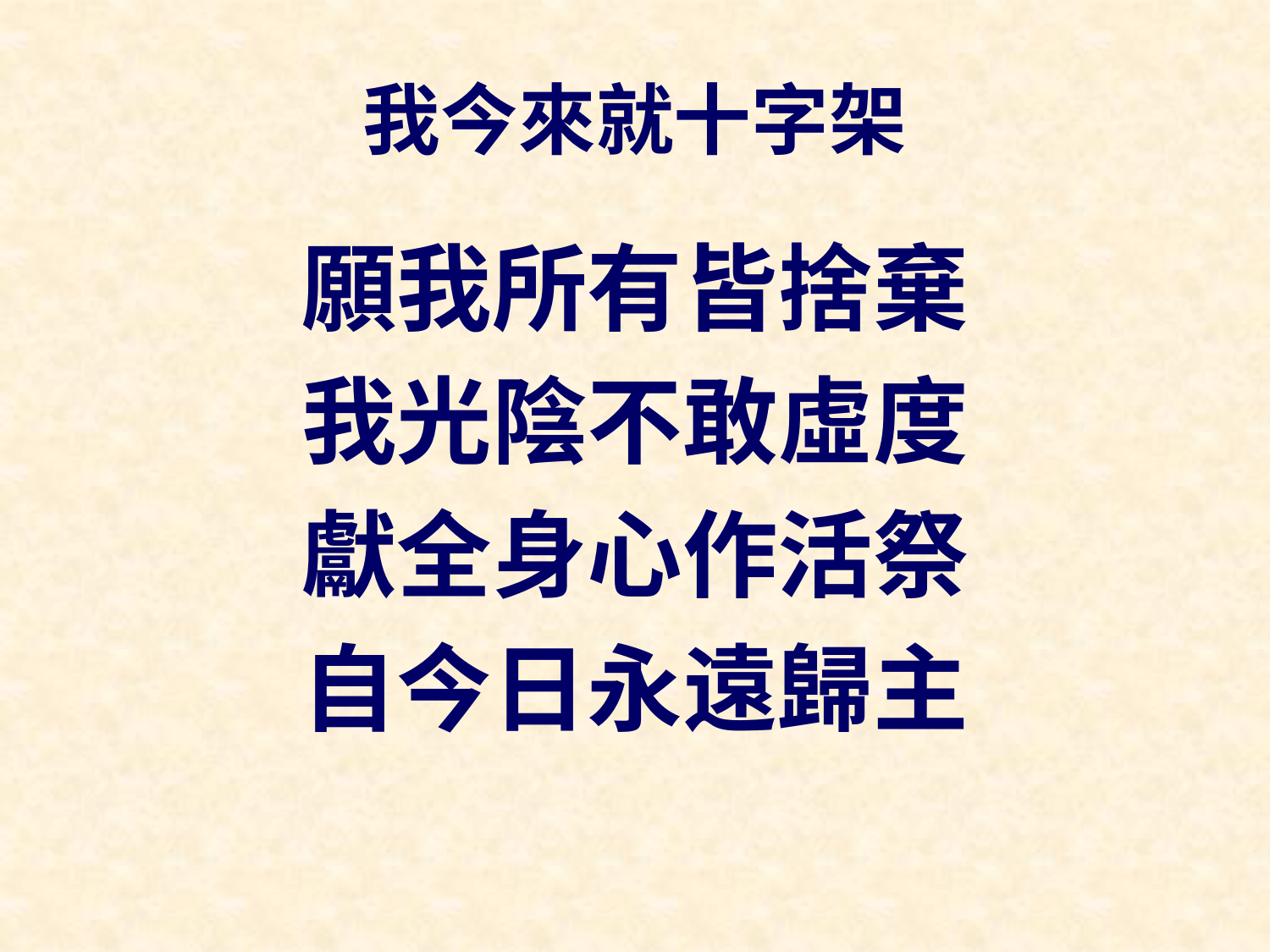

# 我今來就十字架
願我所有皆捨棄
我光陰不敢虛度
獻全身心作活祭
自今日永遠歸主